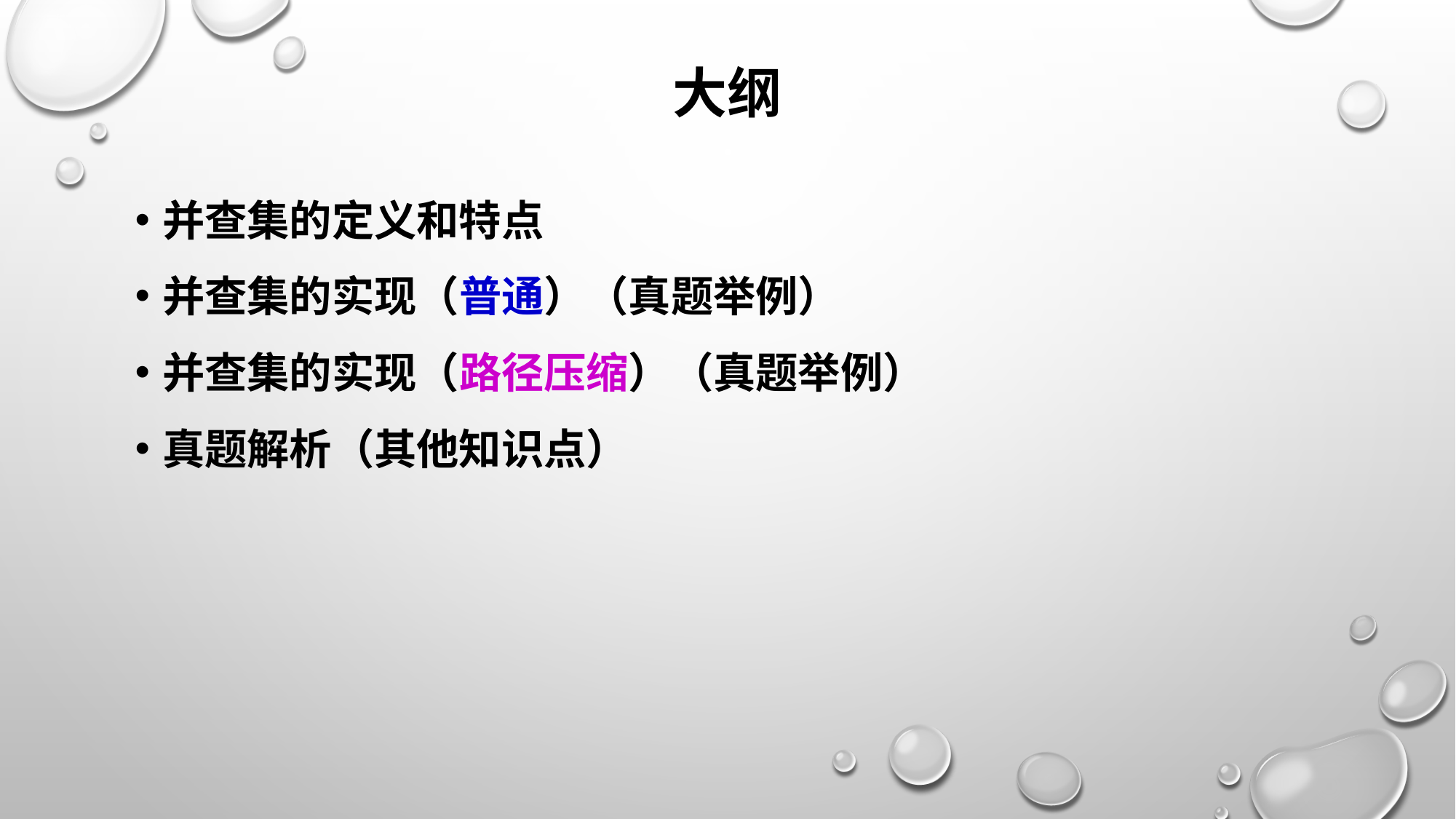

# 大纲
并查集的定义和特点
并查集的实现（普通）（真题举例）
并查集的实现（路径压缩）（真题举例）
真题解析（其他知识点）